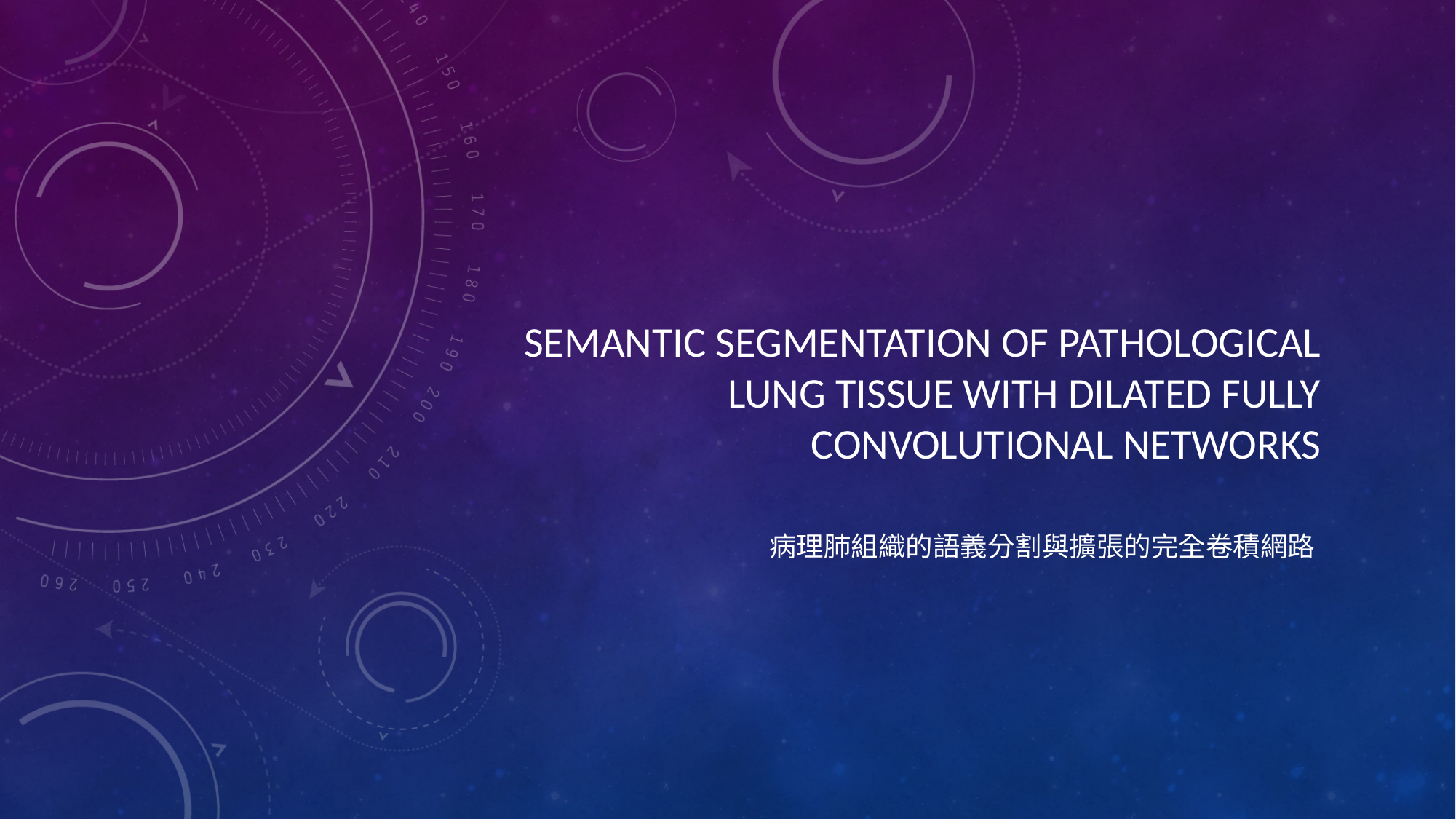

# Semantic Segmentation of Pathological Lung Tissue with Dilated Fully Convolutional Networks
病理肺組織的語義分割與擴張的完全卷積網路